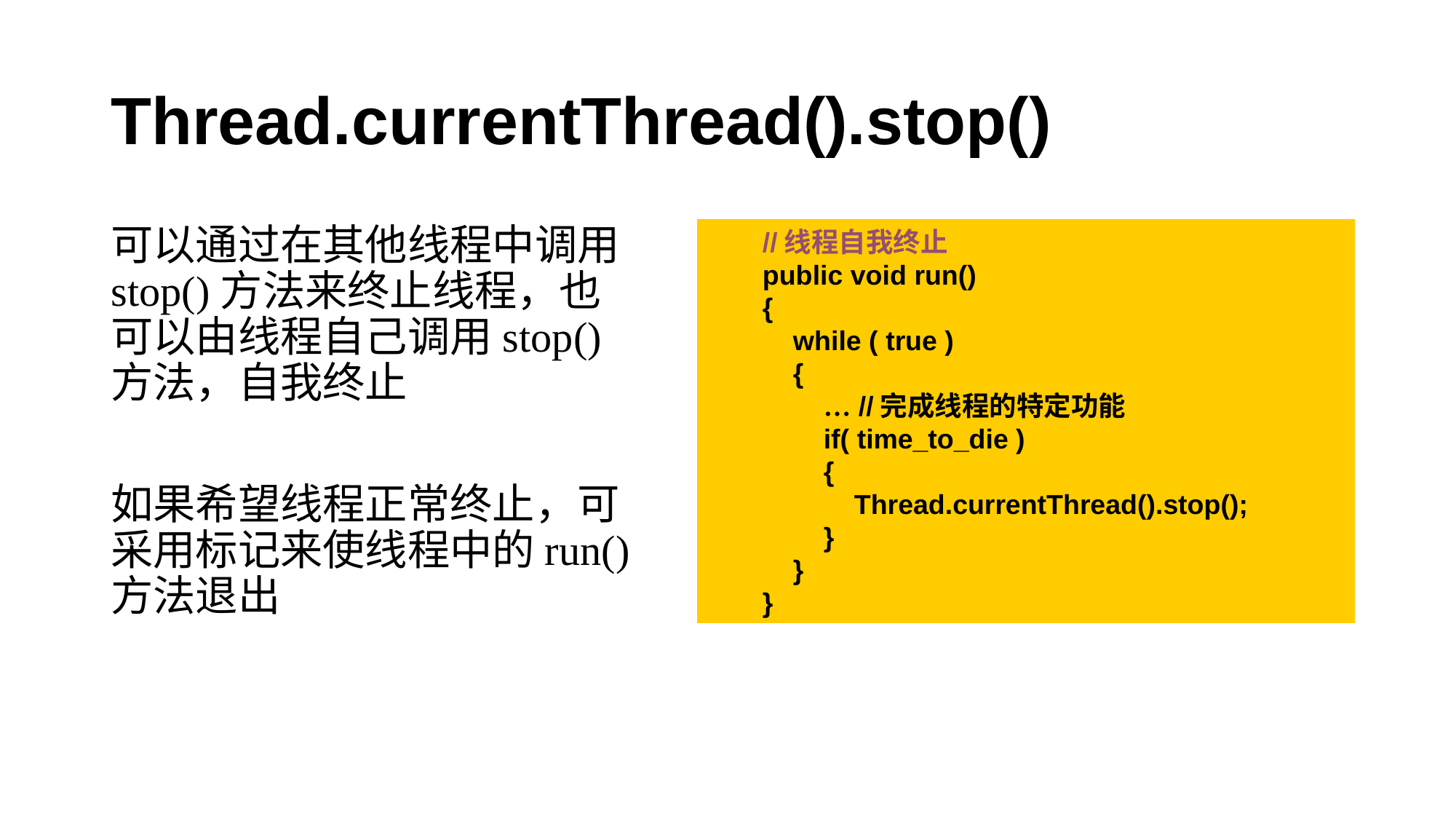

# Thread.currentThread().stop()
可以通过在其他线程中调用stop()方法来终止线程，也可以由线程自己调用stop()方法，自我终止

如果希望线程正常终止，可采用标记来使线程中的run()方法退出
//线程自我终止
public void run()
{
    while ( true )
    {
        … //完成线程的特定功能
        if( time_to_die )
        {
            Thread.currentThread().stop();
        }
    }
}